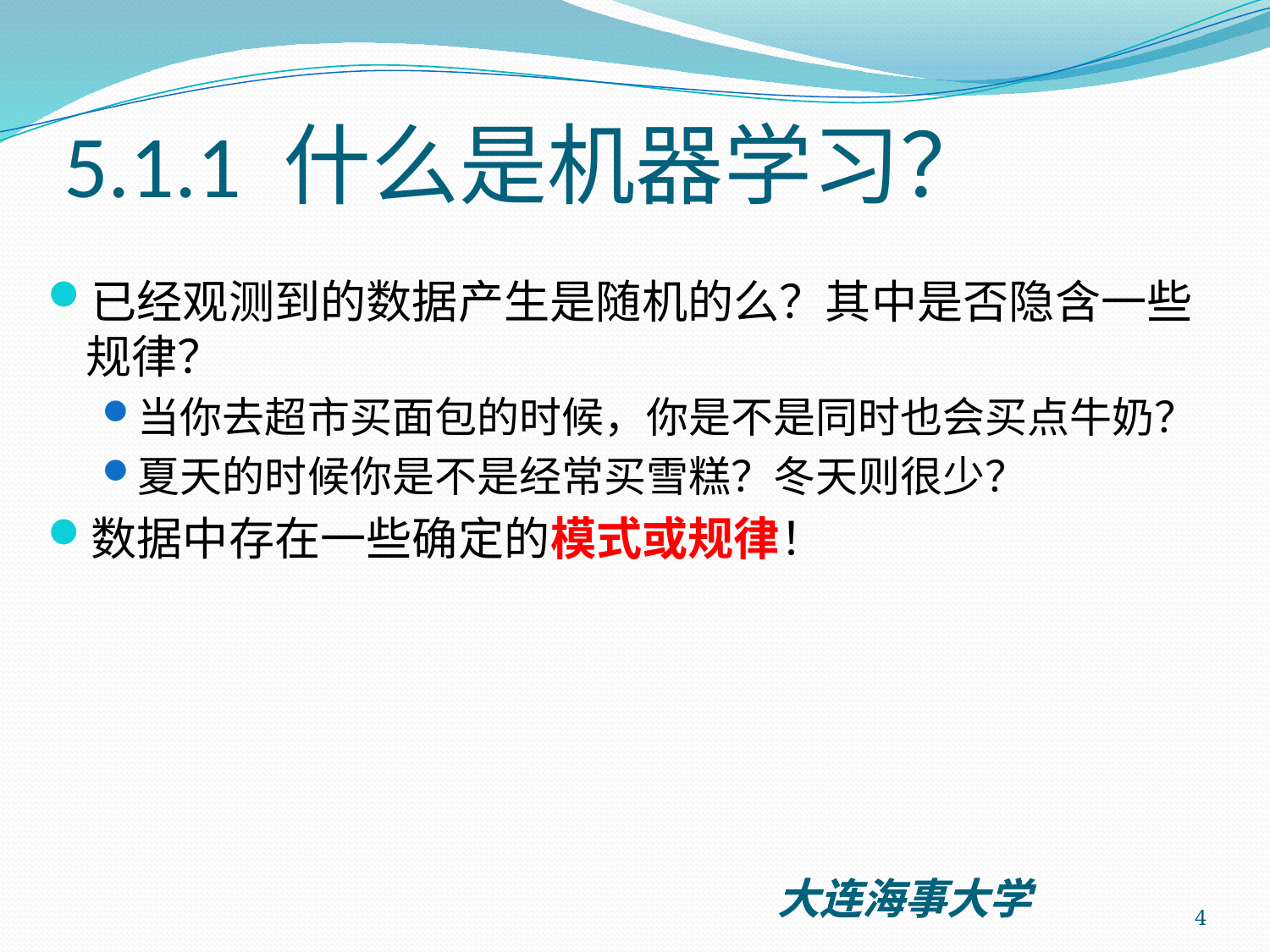

# 5.1.1 什么是机器学习？
已经观测到的数据产生是随机的么？其中是否隐含一些规律？
当你去超市买面包的时候，你是不是同时也会买点牛奶？
夏天的时候你是不是经常买雪糕？冬天则很少？
数据中存在一些确定的模式或规律！

4